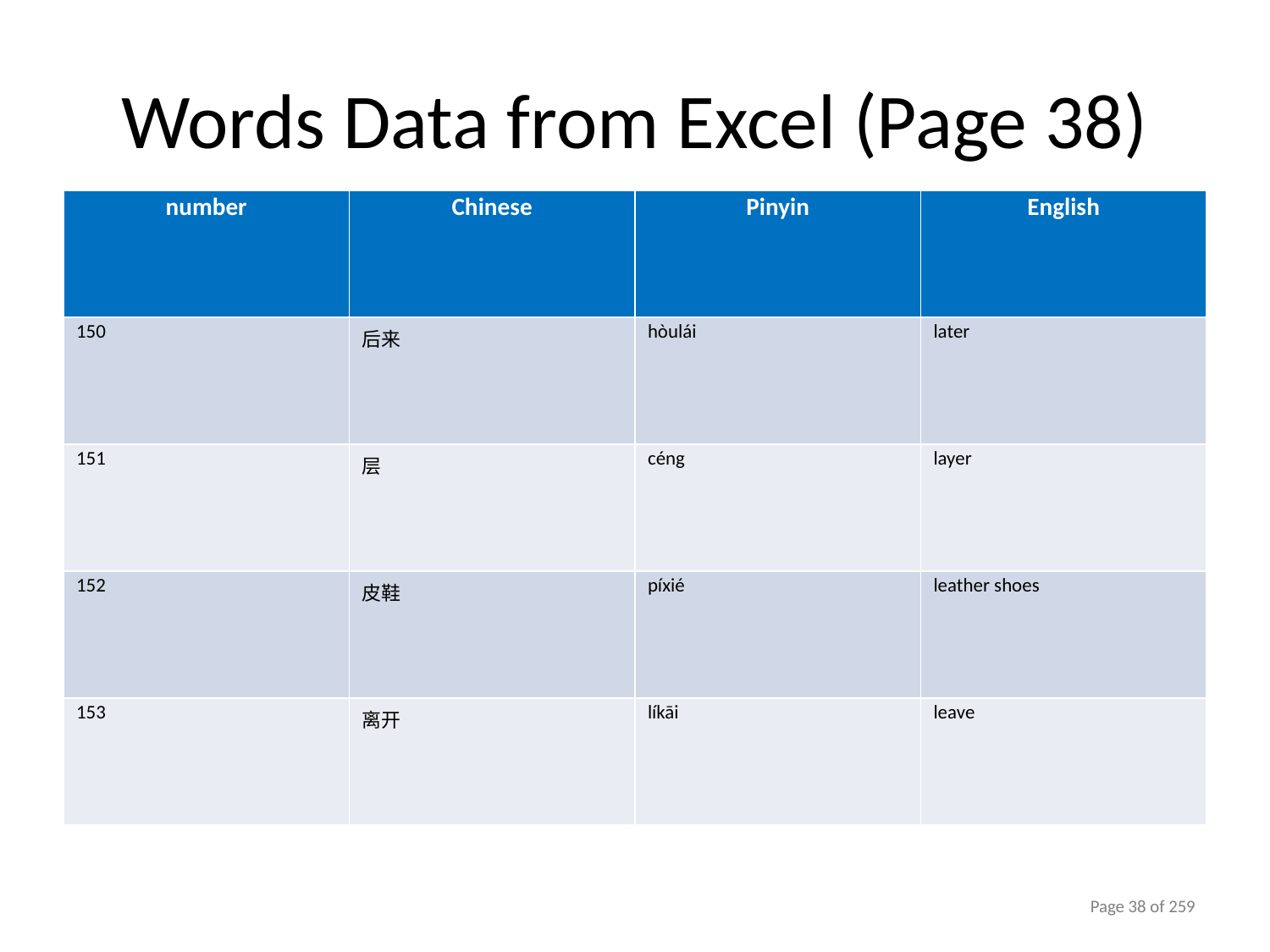

# Words Data from Excel (Page 38)
| number | Chinese | Pinyin | English |
| --- | --- | --- | --- |
| 150 | 后来 | hòulái | later |
| 151 | 层 | céng | layer |
| 152 | 皮鞋 | píxié | leather shoes |
| 153 | 离开 | líkāi | leave |

Page 38 of 259